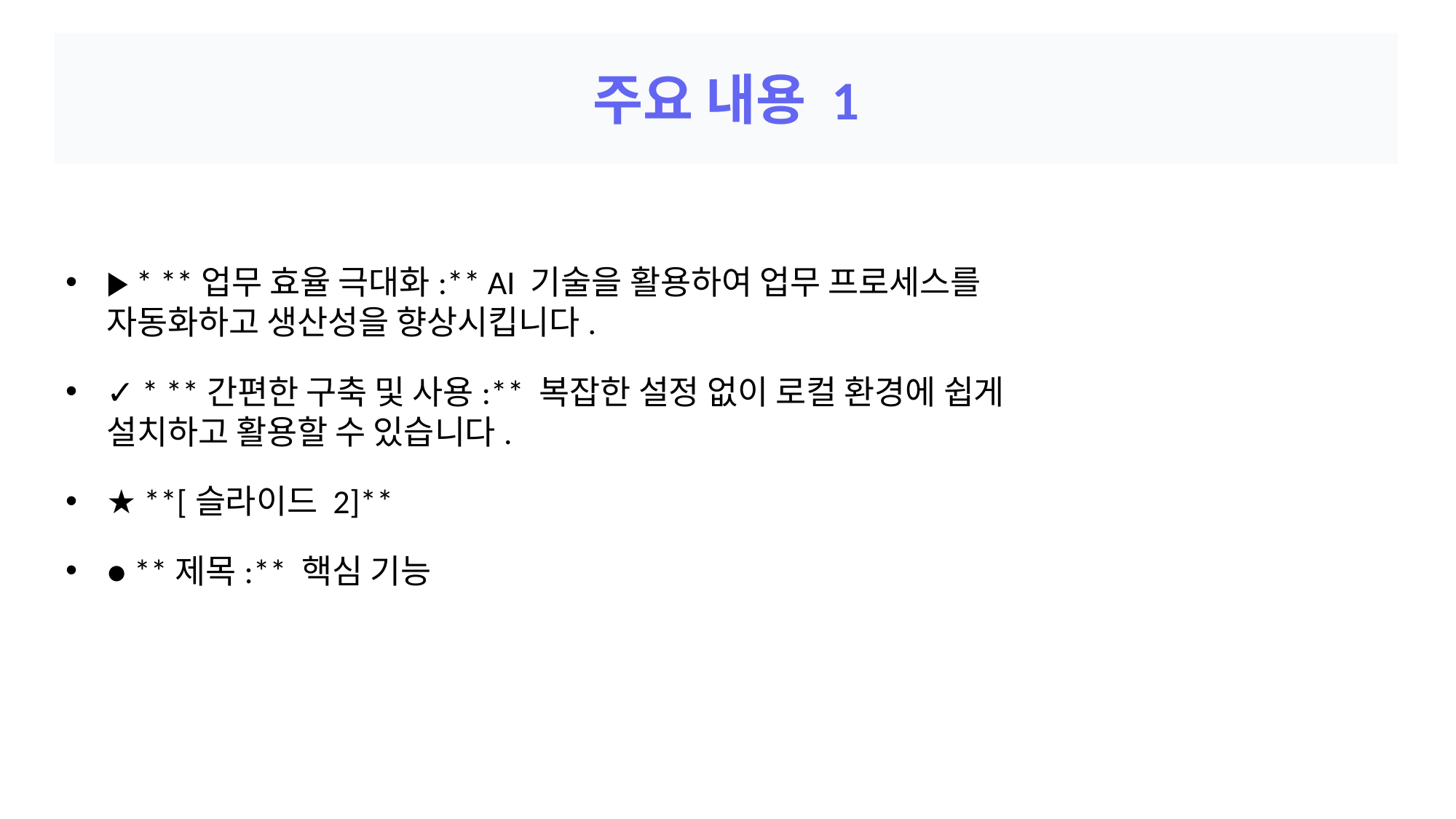

# 주요 내용 1

▶ * **업무 효율 극대화:** AI 기술을 활용하여 업무 프로세스를 자동화하고 생산성을 향상시킵니다.
✓ * **간편한 구축 및 사용:** 복잡한 설정 없이 로컬 환경에 쉽게 설치하고 활용할 수 있습니다.
★ **[슬라이드 2]**
● **제목:** 핵심 기능